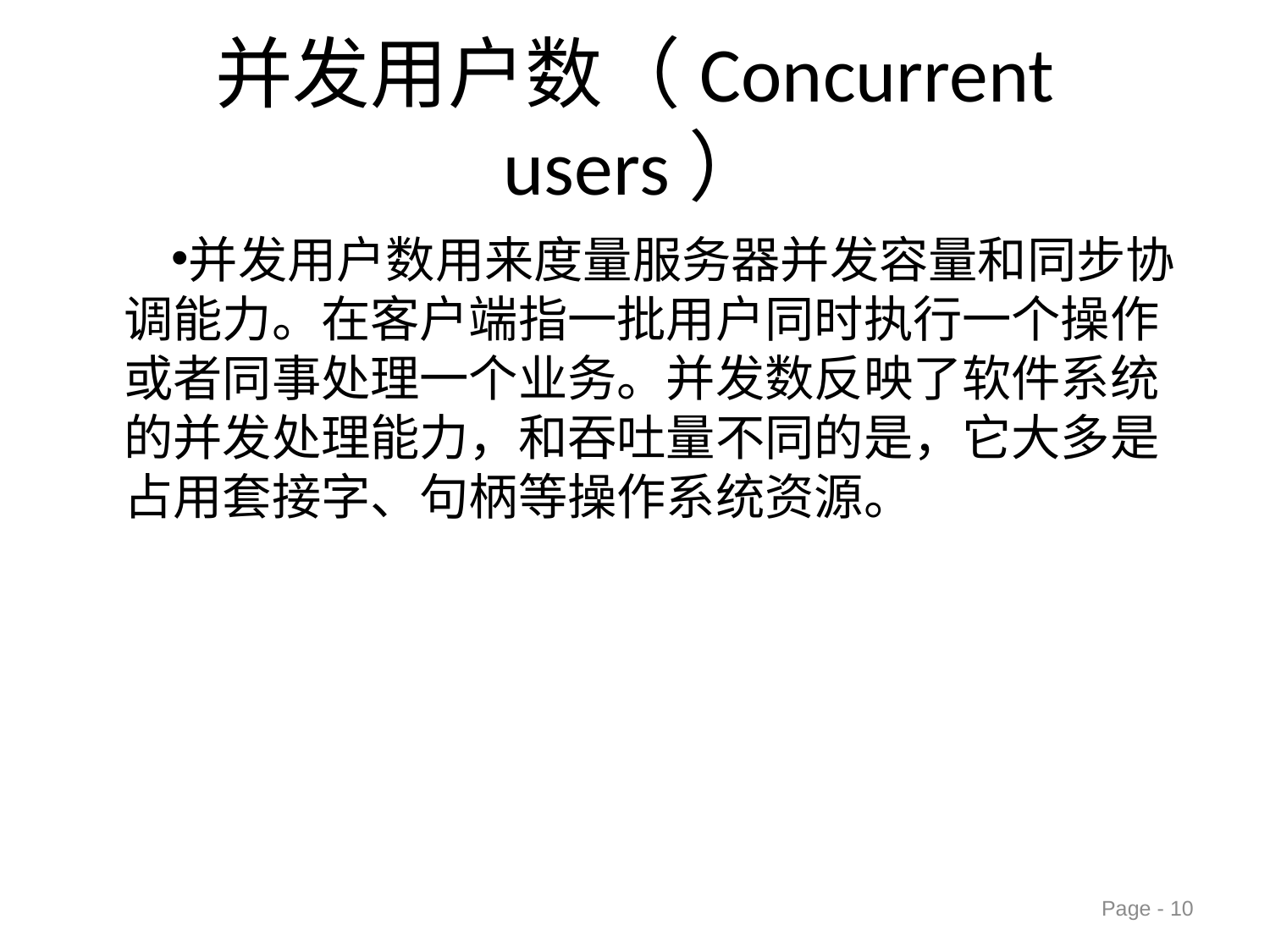

# 并发用户数（Concurrent users）
并发用户数用来度量服务器并发容量和同步协调能力。在客户端指一批用户同时执行一个操作或者同事处理一个业务。并发数反映了软件系统的并发处理能力，和吞吐量不同的是，它大多是占用套接字、句柄等操作系统资源。

Page - 10